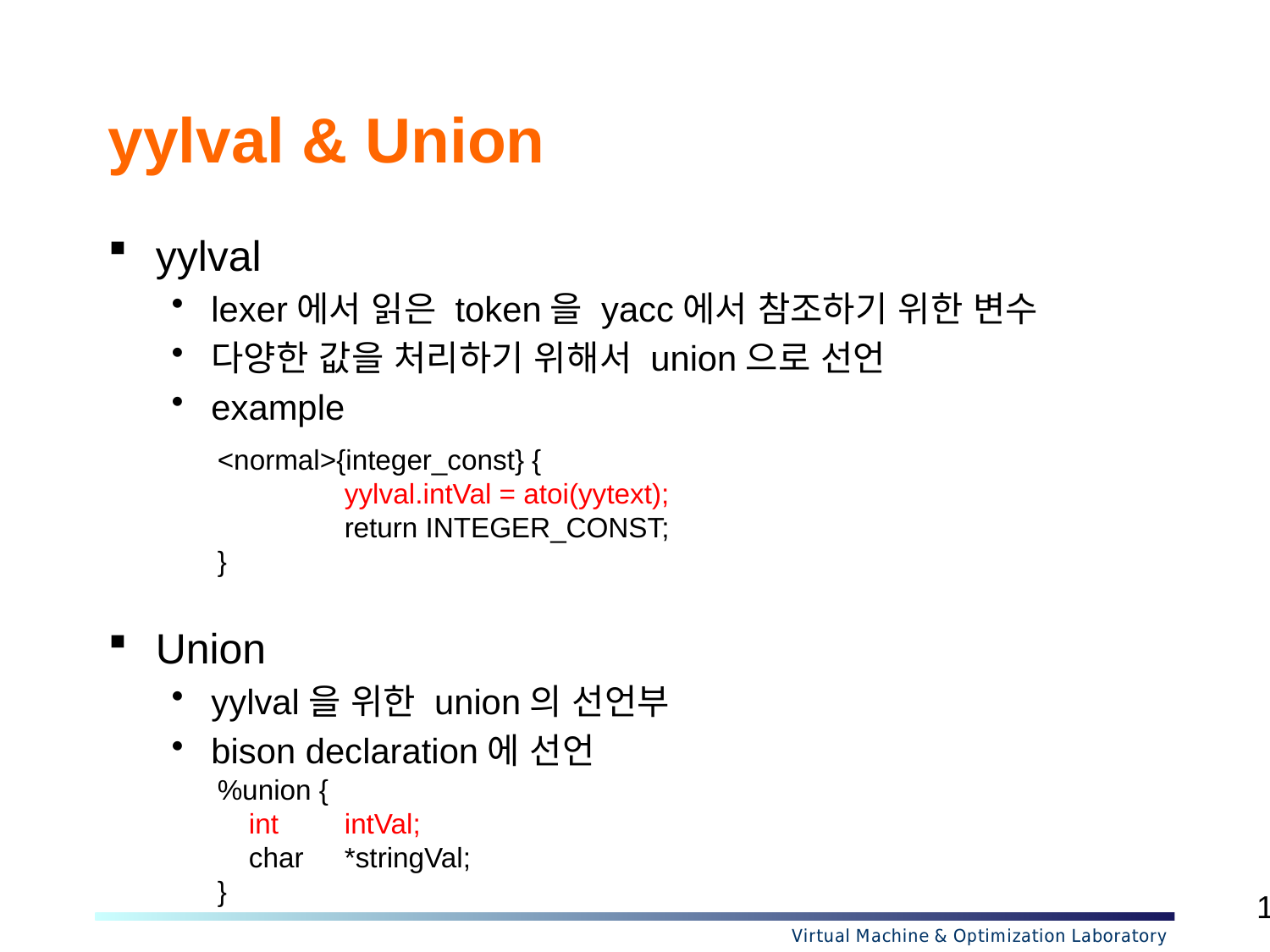

# yylval & Union
yylval
lexer에서 읽은 token을 yacc에서 참조하기 위한 변수
다양한 값을 처리하기 위해서 union으로 선언
example

Union
yylval을 위한 union의 선언부
bison declaration에 선언
<normal>{integer_const} {
	yylval.intVal = atoi(yytext);
	return INTEGER_CONST;
}
%union {
    int	intVal;
    char	*stringVal;
}